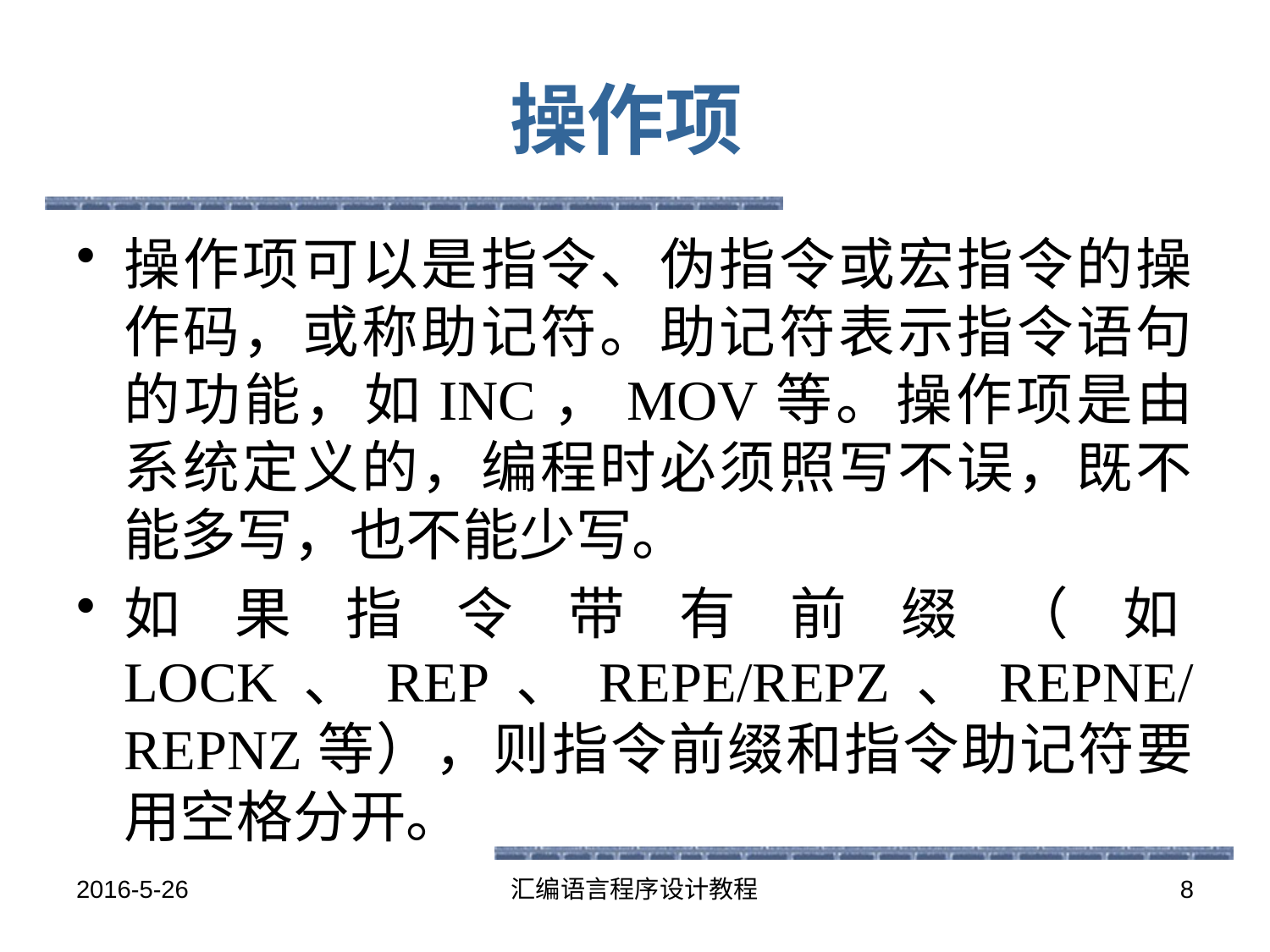

# 操作项
操作项可以是指令、伪指令或宏指令的操作码，或称助记符。助记符表示指令语句的功能，如INC，MOV等。操作项是由系统定义的，编程时必须照写不误，既不能多写，也不能少写。
如果指令带有前缀（如LOCK、REP、REPE/REPZ、REPNE/REPNZ等），则指令前缀和指令助记符要用空格分开。
2016-5-26
汇编语言程序设计教程
8